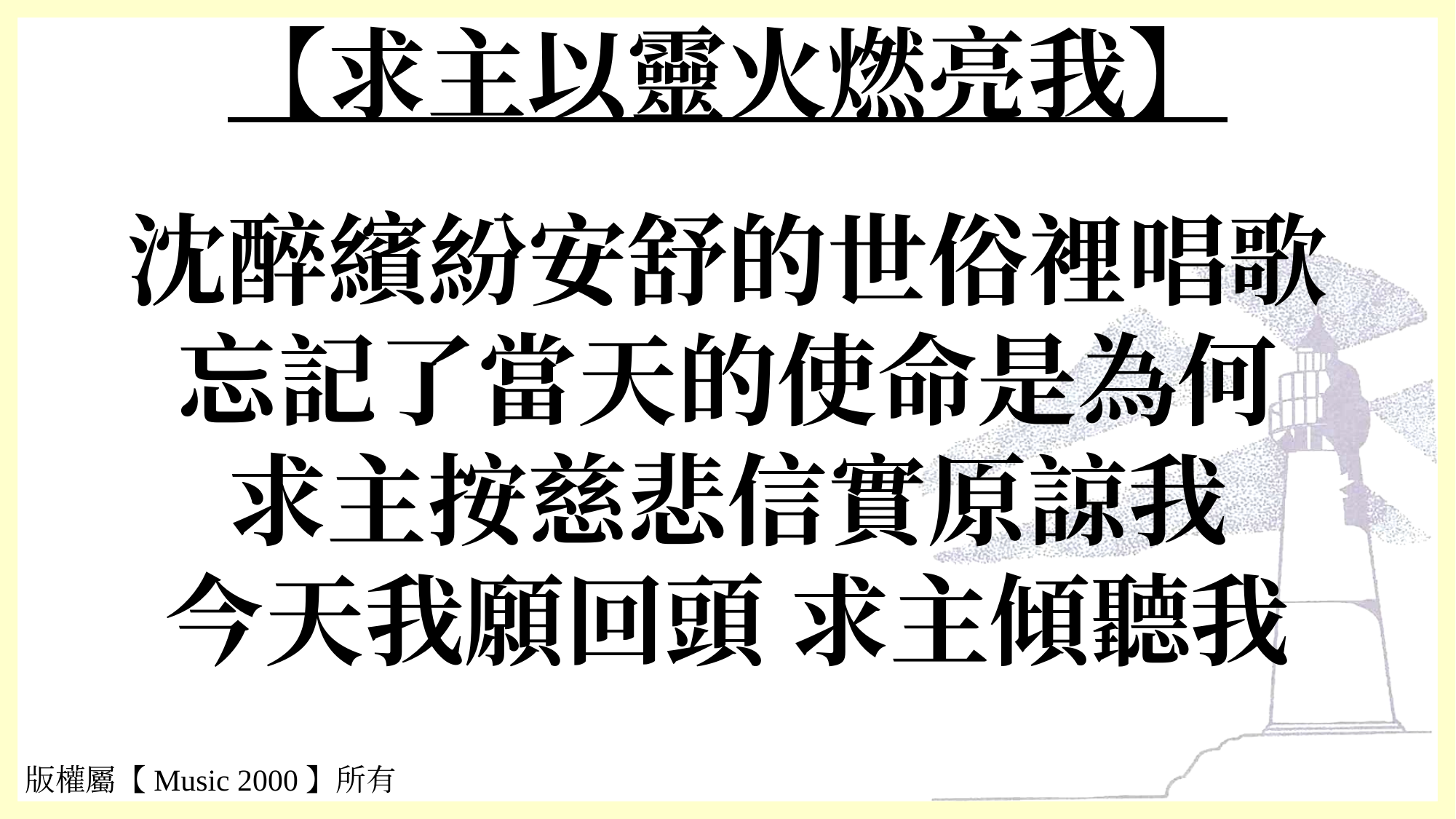

# 【求主以靈火燃亮我】
沈醉繽紛安舒的世俗裡唱歌
忘記了當天的使命是為何
求主按慈悲信實原諒我
今天我願回頭 求主傾聽我
版權屬【Music 2000】所有